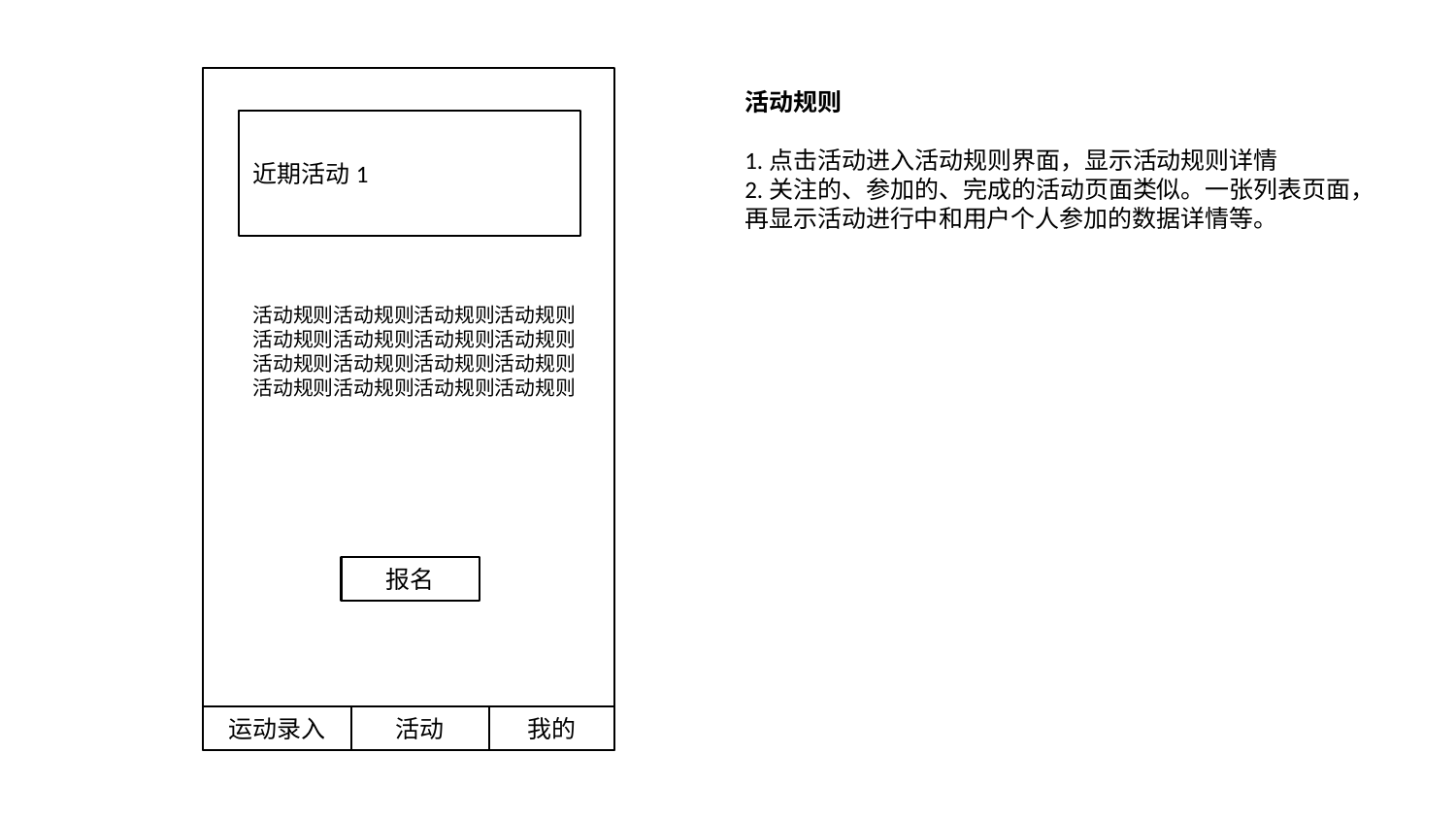

活动规则

1.点击活动进入活动规则界面，显示活动规则详情
2.关注的、参加的、完成的活动页面类似。一张列表页面，
再显示活动进行中和用户个人参加的数据详情等。
近期活动1
活动规则活动规则活动规则活动规则活动规则活动规则活动规则活动规则活动规则活动规则活动规则活动规则活动规则活动规则活动规则活动规则
报名
运动录入
活动
我的